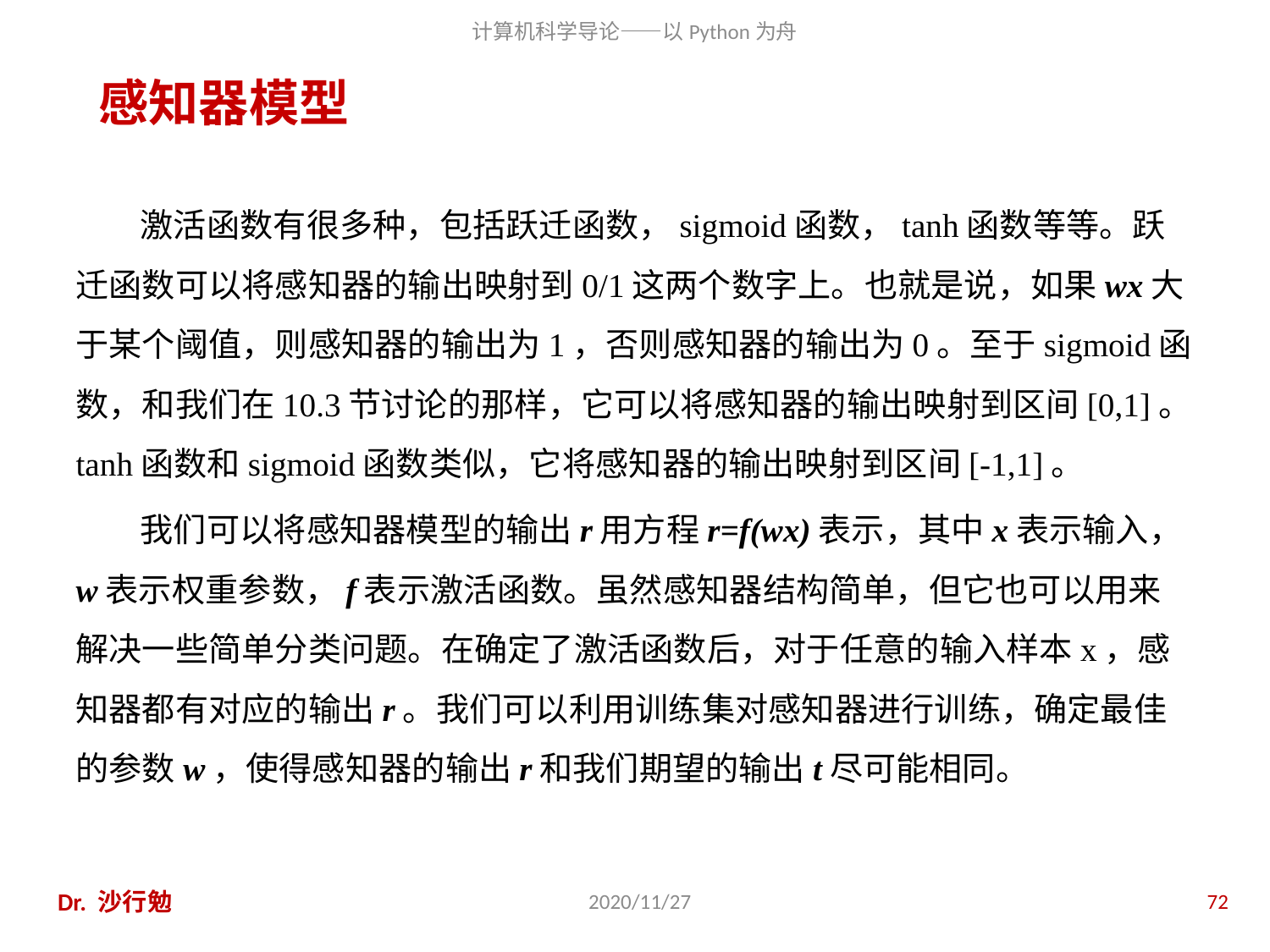

# 感知器模型
激活函数有很多种，包括跃迁函数，sigmoid函数，tanh函数等等。跃迁函数可以将感知器的输出映射到0/1这两个数字上。也就是说，如果wx大于某个阈值，则感知器的输出为1，否则感知器的输出为0。至于sigmoid函数，和我们在10.3节讨论的那样，它可以将感知器的输出映射到区间[0,1]。tanh函数和sigmoid函数类似，它将感知器的输出映射到区间[-1,1]。
我们可以将感知器模型的输出r用方程r=f(wx)表示，其中x表示输入，w表示权重参数，f表示激活函数。虽然感知器结构简单，但它也可以用来解决一些简单分类问题。在确定了激活函数后，对于任意的输入样本x，感知器都有对应的输出r。我们可以利用训练集对感知器进行训练，确定最佳的参数w，使得感知器的输出r和我们期望的输出t尽可能相同。
Dr. 沙行勉
2020/11/27
72